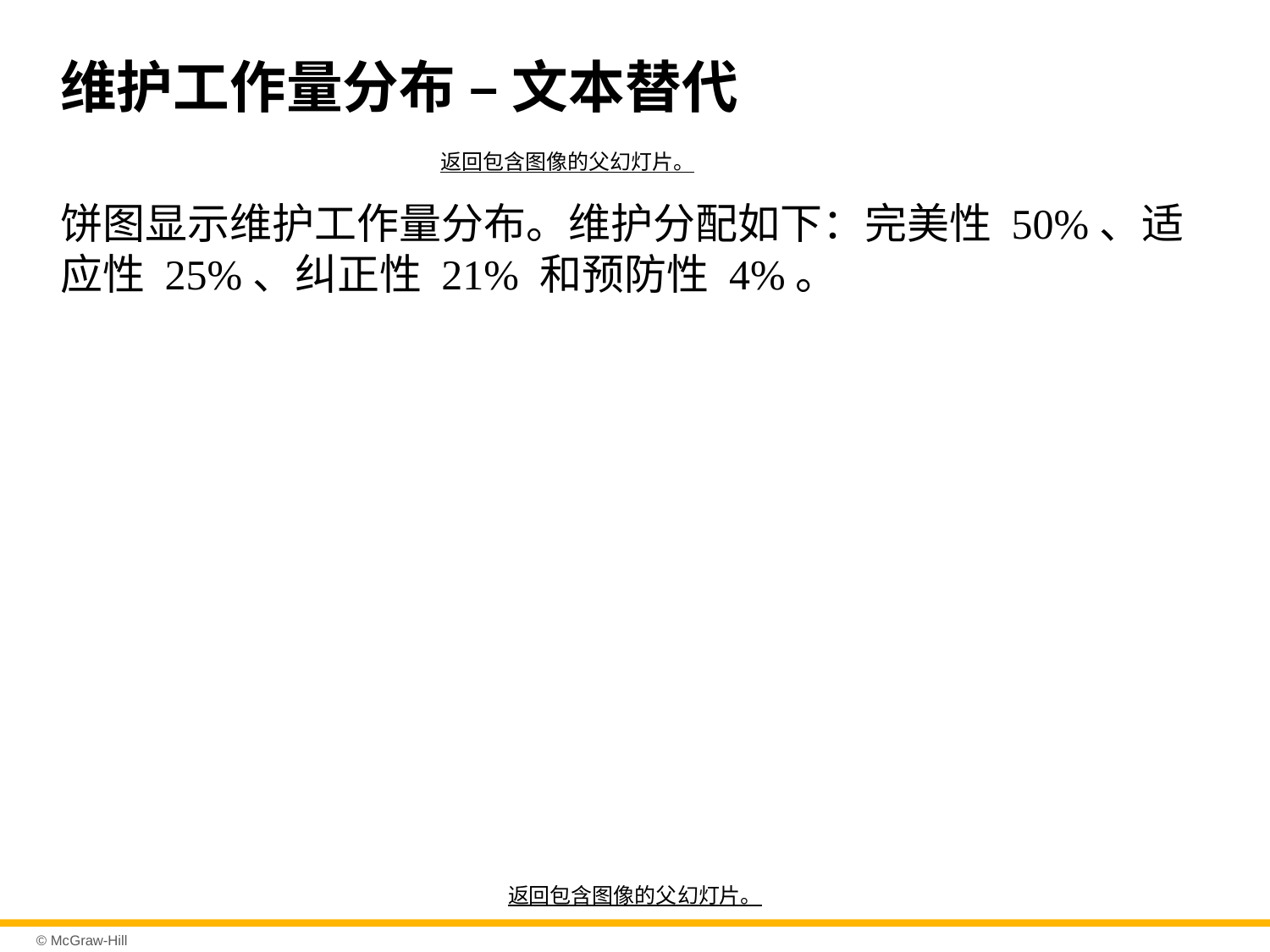

# 维护工作量分布 – 文本替代
返回包含图像的父幻灯片。
饼图显示维护工作量分布。维护分配如下：完美性 50%、适应性 25%、纠正性 21% 和预防性 4%。
返回包含图像的父幻灯片。
34